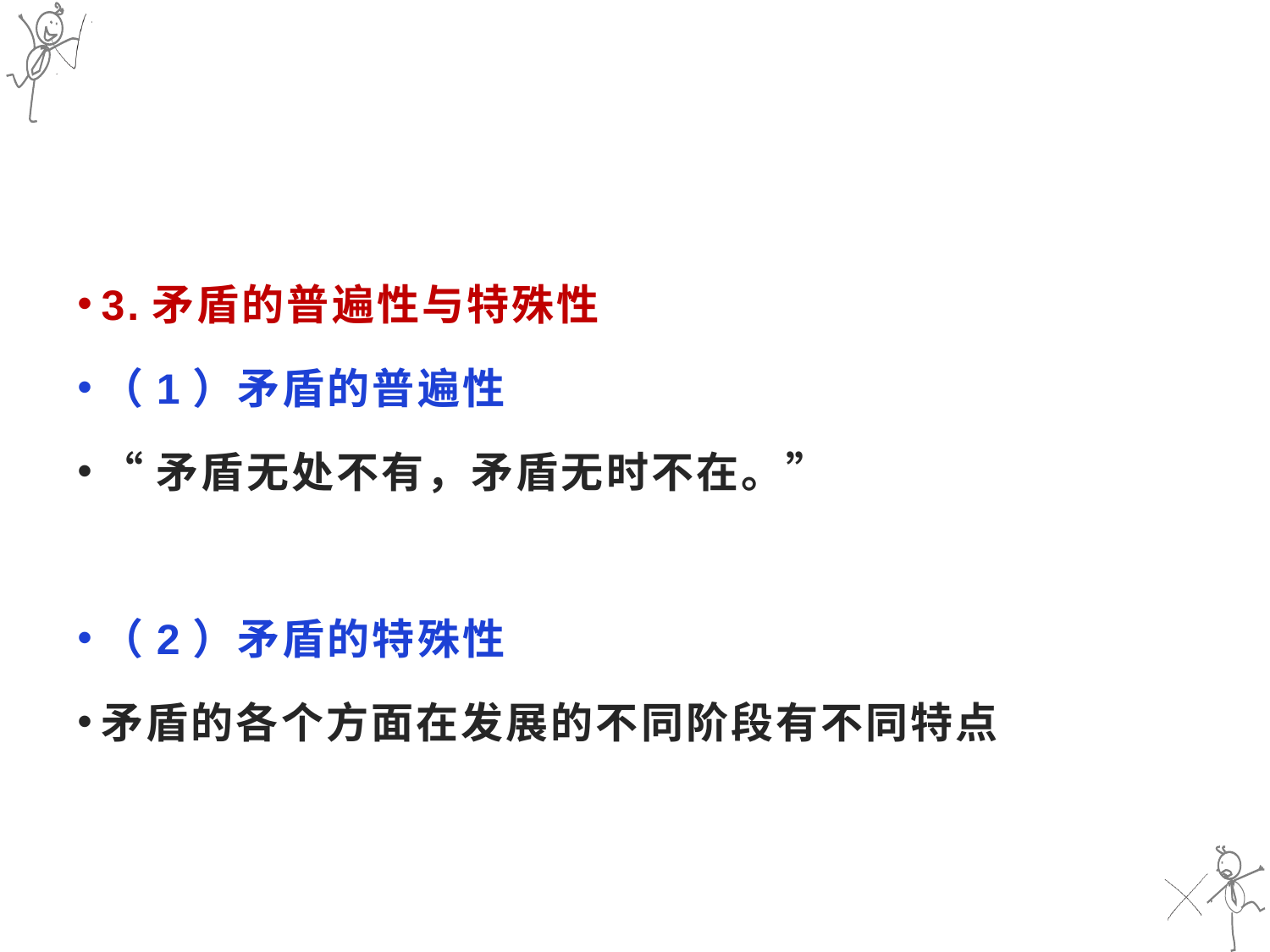

3.矛盾的普遍性与特殊性
（1）矛盾的普遍性
“矛盾无处不有，矛盾无时不在。”

（2）矛盾的特殊性
矛盾的各个方面在发展的不同阶段有不同特点